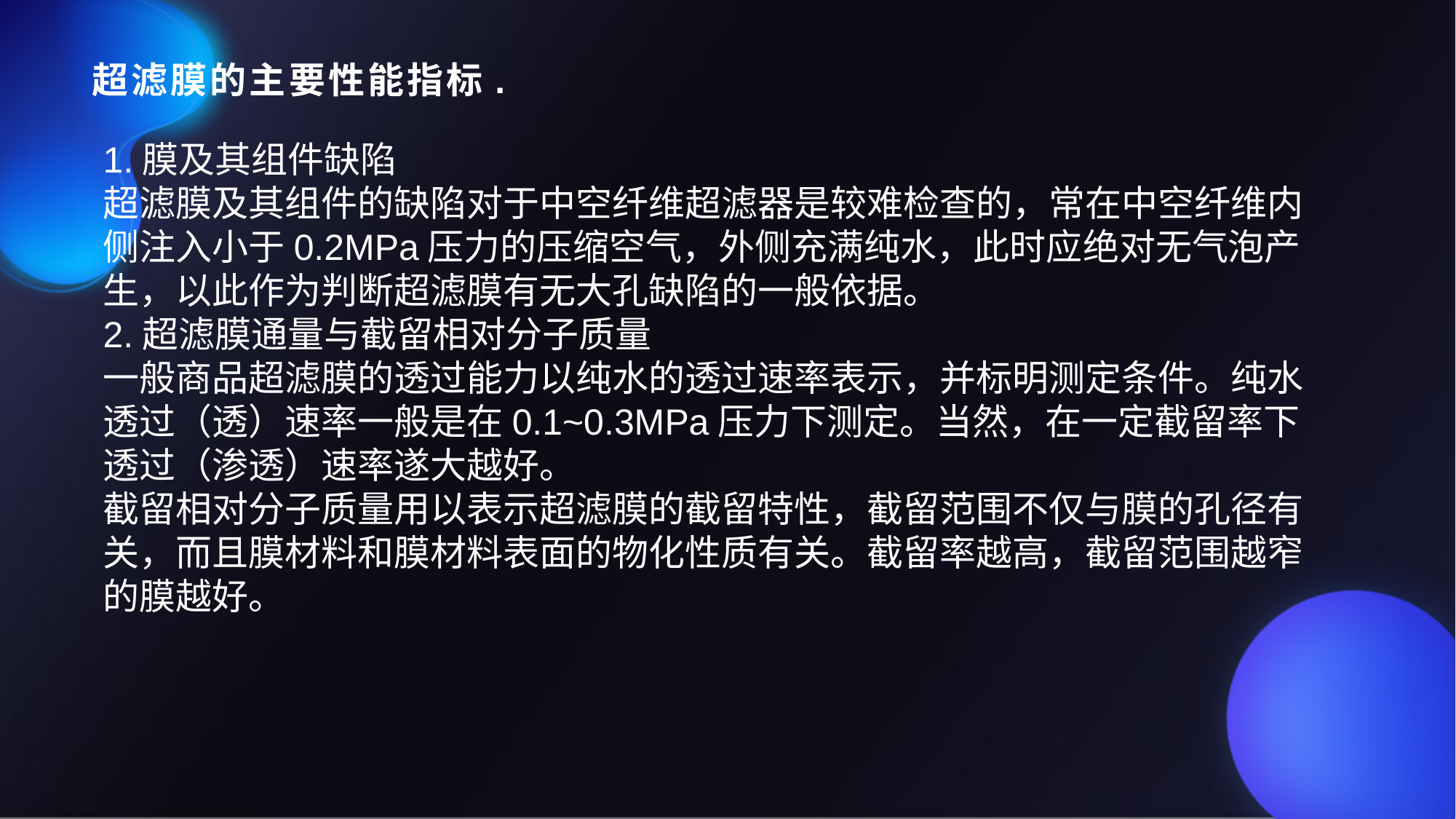

# 超滤膜的主要性能指标.
1.膜及其组件缺陷
超滤膜及其组件的缺陷对于中空纤维超滤器是较难检查的，常在中空纤维内侧注入小于0.2MPa压力的压缩空气，外侧充满纯水，此时应绝对无气泡产生，以此作为判断超滤膜有无大孔缺陷的一般依据。
2.超滤膜通量与截留相对分子质量
一般商品超滤膜的透过能力以纯水的透过速率表示，并标明测定条件。纯水透过（透）速率一般是在0.1~0.3MPa压力下测定。当然，在一定截留率下透过（渗透）速率遂大越好。
截留相对分子质量用以表示超滤膜的截留特性，截留范围不仅与膜的孔径有关，而且膜材料和膜材料表面的物化性质有关。截留率越高，截留范围越窄的膜越好。